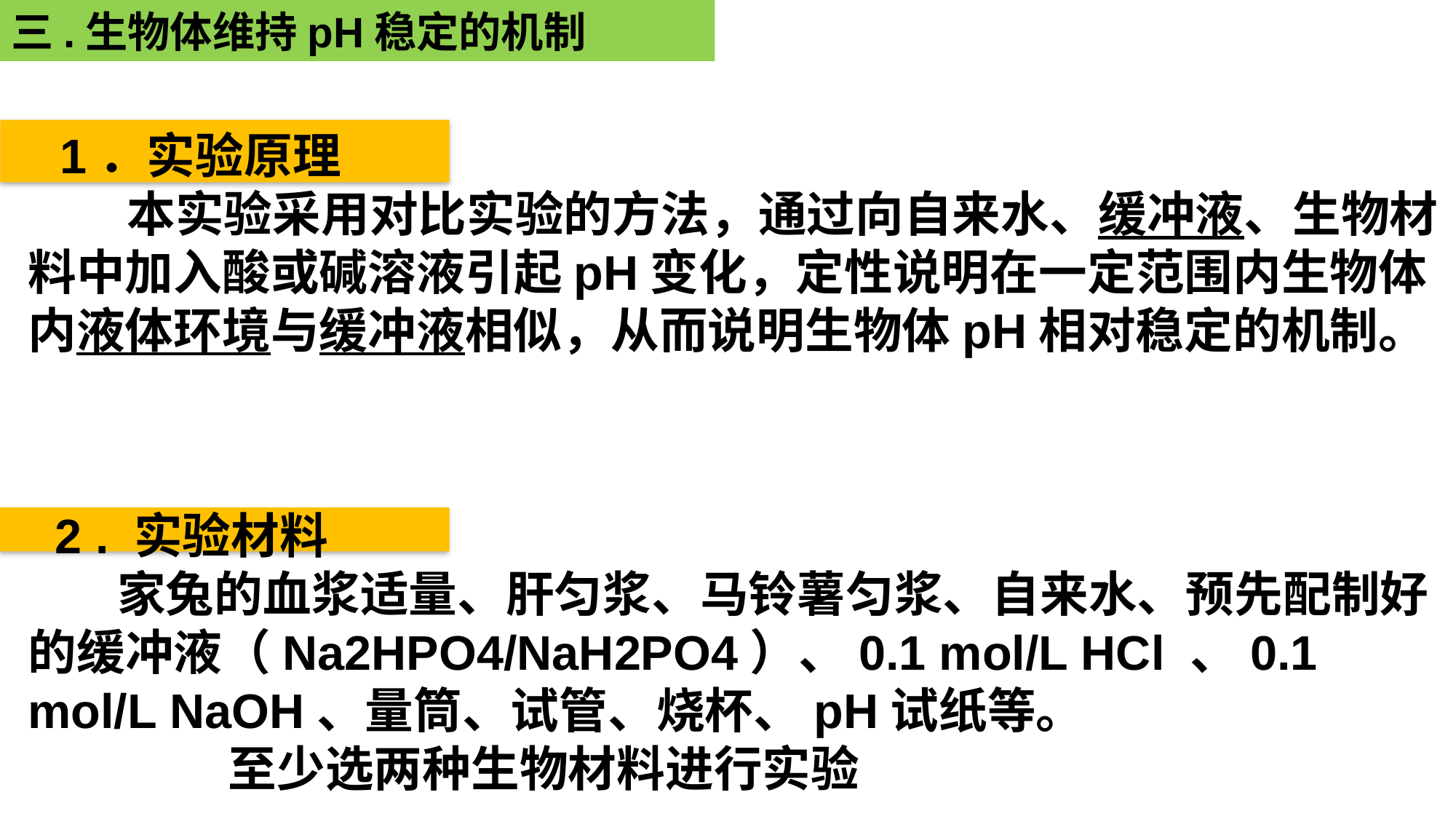

三.生物体维持pH稳定的机制

1．实验原理
     本实验采用对比实验的方法，通过向自来水、缓冲液、生物材料中加入酸或碱溶液引起pH变化，定性说明在一定范围内生物体内液体环境与缓冲液相似，从而说明生物体pH相对稳定的机制。
  2 . 实验材料
       家兔的血浆适量、肝匀浆、马铃薯匀浆、自来水、预先配制好的缓冲液（Na2HPO4/NaH2PO4）、0.1 mol/L HCl 、0.1 mol/L NaOH、量筒、试管、烧杯、pH试纸等。
                 至少选两种生物材料进行实验